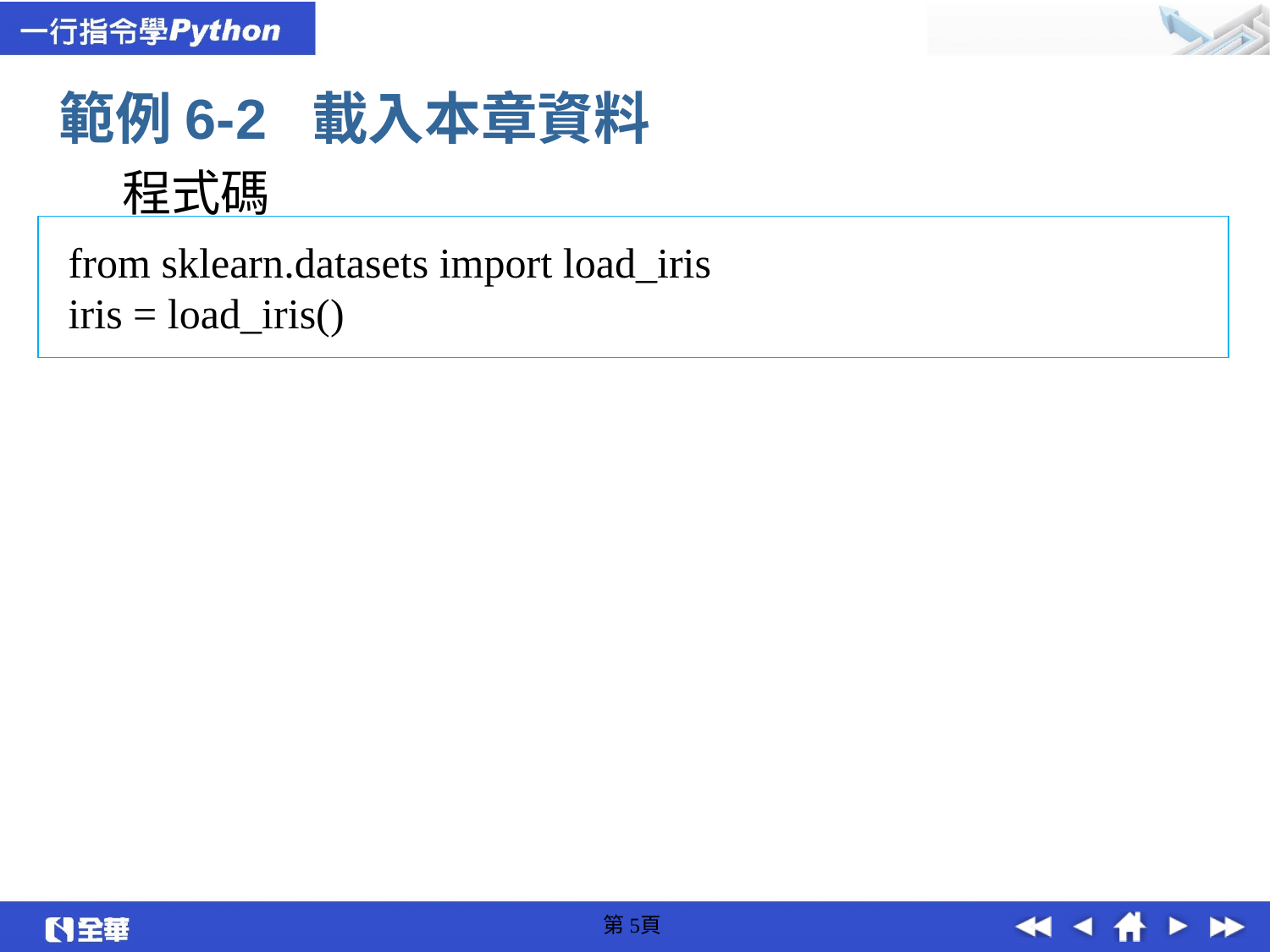

範例6-2  載入本章資料
程式碼
from sklearn.datasets import load_iris
iris = load_iris()